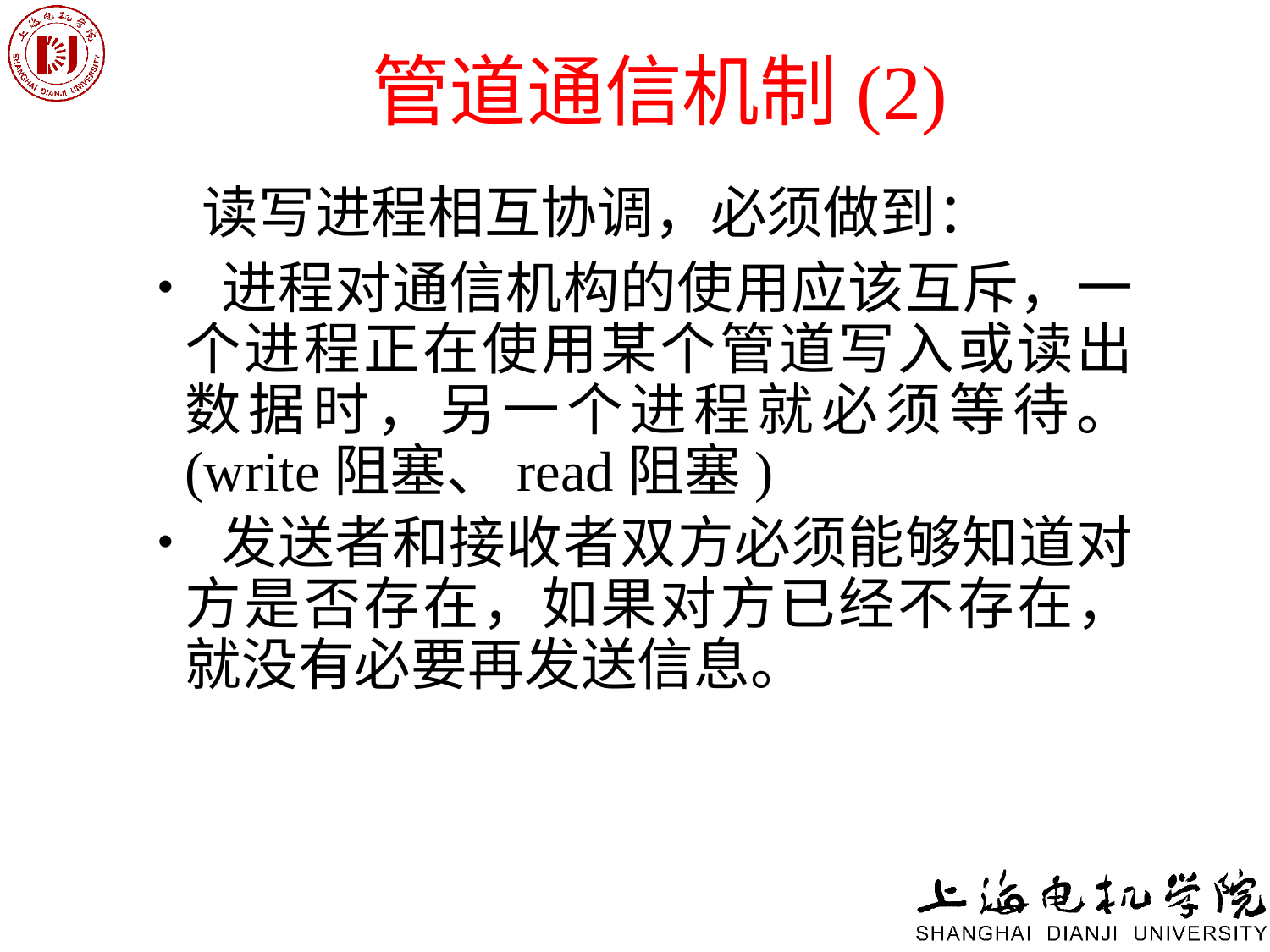

# 管道通信机制(2)
   读写进程相互协调，必须做到：
• 进程对通信机构的使用应该互斥，一个进程正在使用某个管道写入或读出数据时，另一个进程就必须等待。 (write阻塞、read阻塞)
• 发送者和接收者双方必须能够知道对方是否存在，如果对方已经不存在，就没有必要再发送信息。